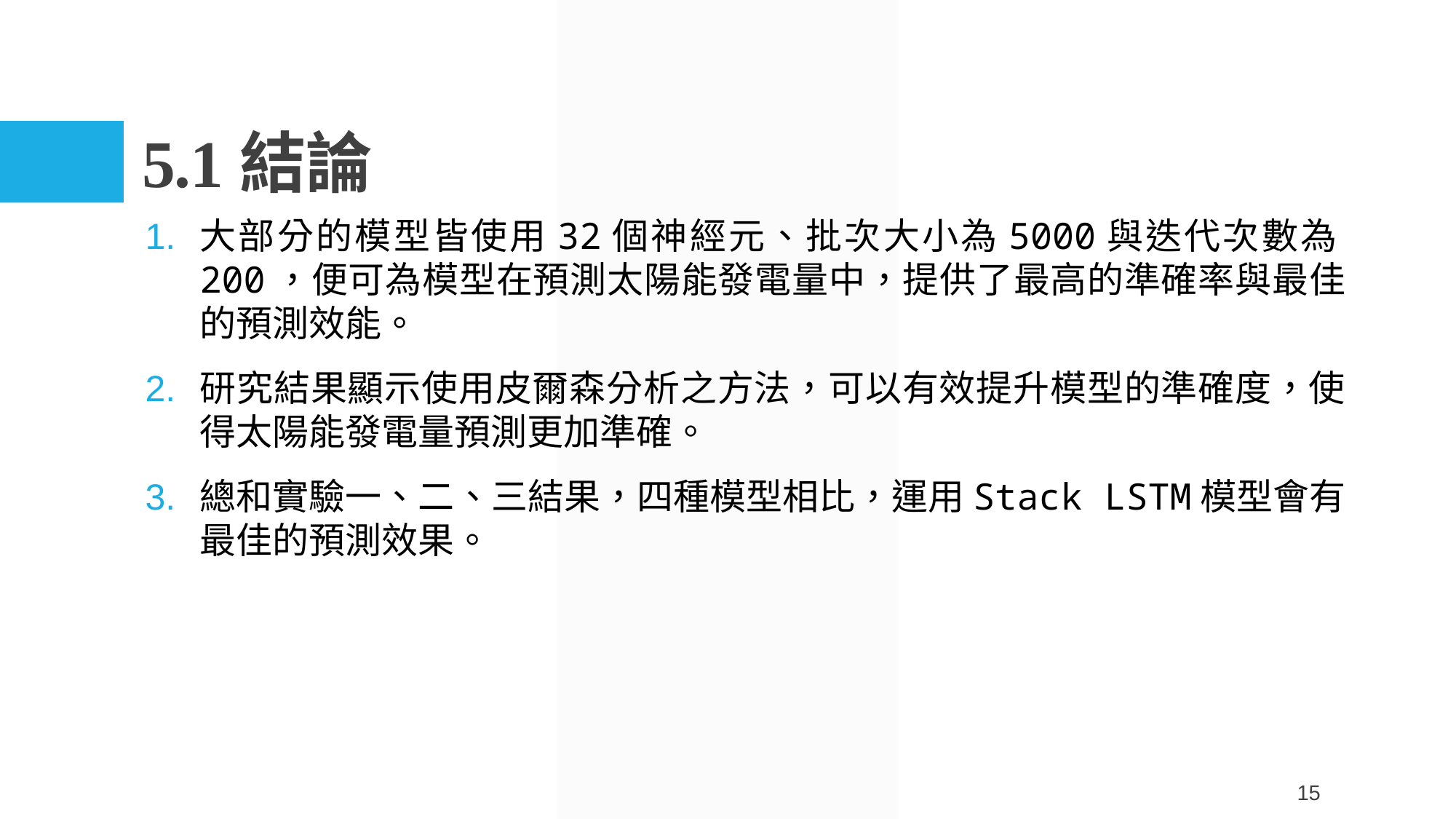

# 5.1結論
大部分的模型皆使用32個神經元、批次大小為5000與迭代次數為200，便可為模型在預測太陽能發電量中，提供了最高的準確率與最佳的預測效能。
研究結果顯示使用皮爾森分析之方法，可以有效提升模型的準確度，使得太陽能發電量預測更加準確。
總和實驗一、二、三結果，四種模型相比，運用Stack LSTM模型會有最佳的預測效果。
15